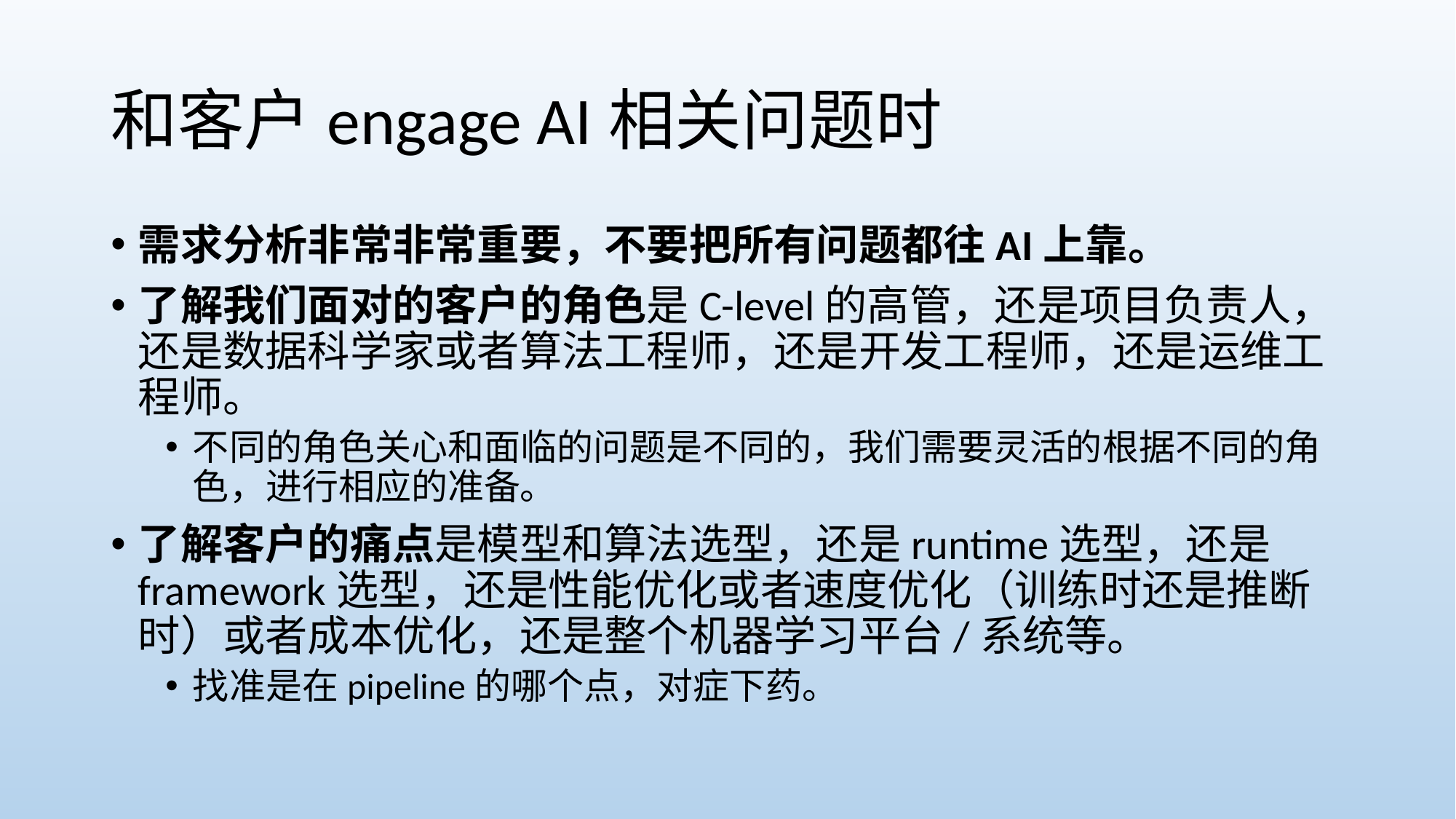

# 和客户engage AI相关问题时
需求分析非常非常重要，不要把所有问题都往AI上靠。
了解我们面对的客户的角色是C-level的高管，还是项目负责人，还是数据科学家或者算法工程师，还是开发工程师，还是运维工程师。
不同的角色关心和面临的问题是不同的，我们需要灵活的根据不同的角色，进行相应的准备。
了解客户的痛点是模型和算法选型，还是runtime选型，还是framework选型，还是性能优化或者速度优化（训练时还是推断时）或者成本优化，还是整个机器学习平台/系统等。
找准是在pipeline的哪个点，对症下药。